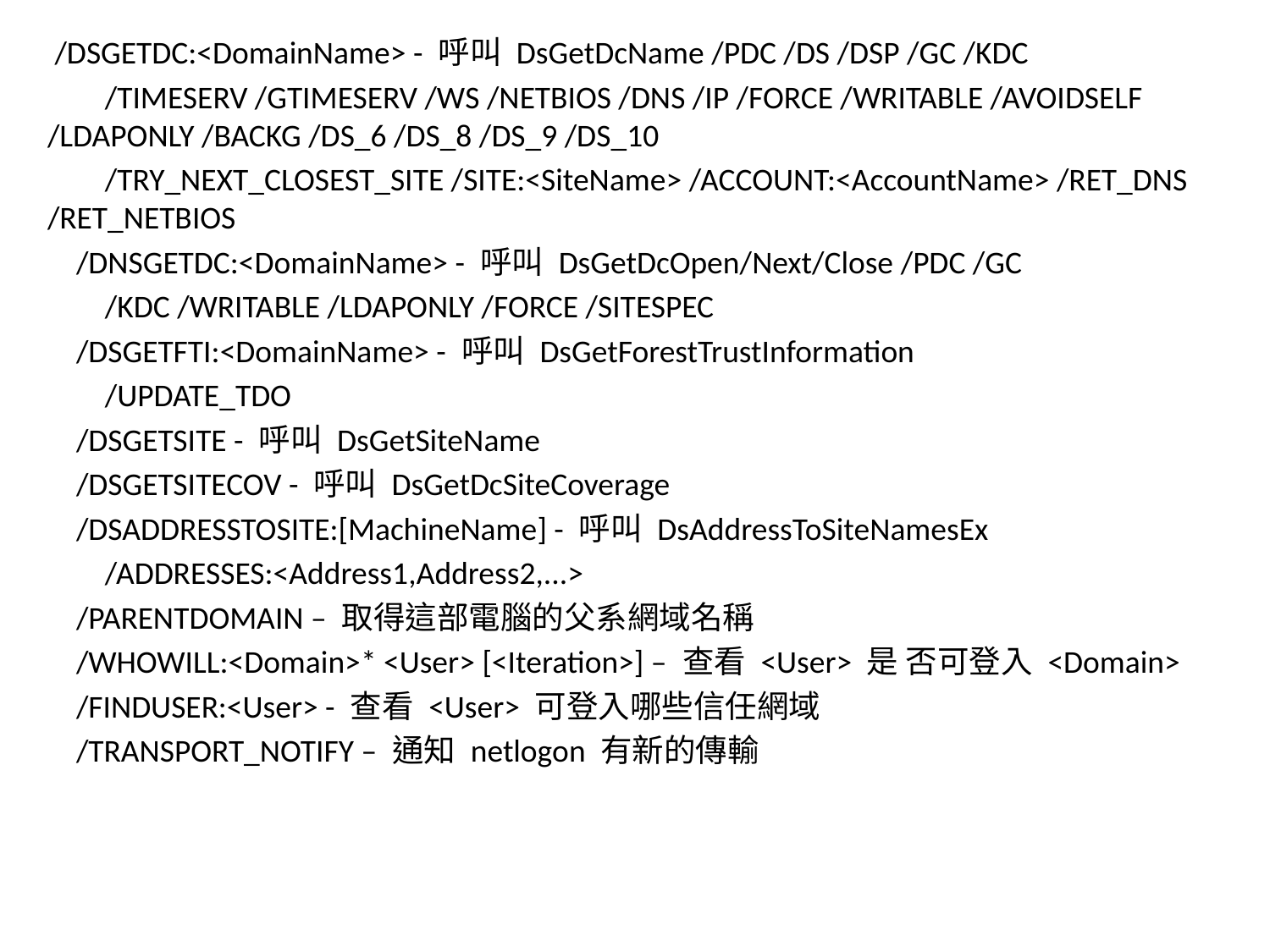

/DSGETDC:<DomainName> - 呼叫 DsGetDcName /PDC /DS /DSP /GC /KDC
        /TIMESERV /GTIMESERV /WS /NETBIOS /DNS /IP /FORCE /WRITABLE /AVOIDSELF /LDAPONLY /BACKG /DS_6 /DS_8 /DS_9 /DS_10
        /TRY_NEXT_CLOSEST_SITE /SITE:<SiteName> /ACCOUNT:<AccountName> /RET_DNS /RET_NETBIOS
    /DNSGETDC:<DomainName> - 呼叫 DsGetDcOpen/Next/Close /PDC /GC
        /KDC /WRITABLE /LDAPONLY /FORCE /SITESPEC
    /DSGETFTI:<DomainName> - 呼叫 DsGetForestTrustInformation
        /UPDATE_TDO
    /DSGETSITE - 呼叫 DsGetSiteName
    /DSGETSITECOV - 呼叫 DsGetDcSiteCoverage
    /DSADDRESSTOSITE:[MachineName] - 呼叫 DsAddressToSiteNamesEx
        /ADDRESSES:<Address1,Address2,...>
    /PARENTDOMAIN – 取得這部電腦的父系網域名稱
    /WHOWILL:<Domain>* <User> [<Iteration>] – 查看 <User> 是 否可登入 <Domain>
    /FINDUSER:<User> - 查看 <User> 可登入哪些信任網域
    /TRANSPORT_NOTIFY – 通知 netlogon 有新的傳輸